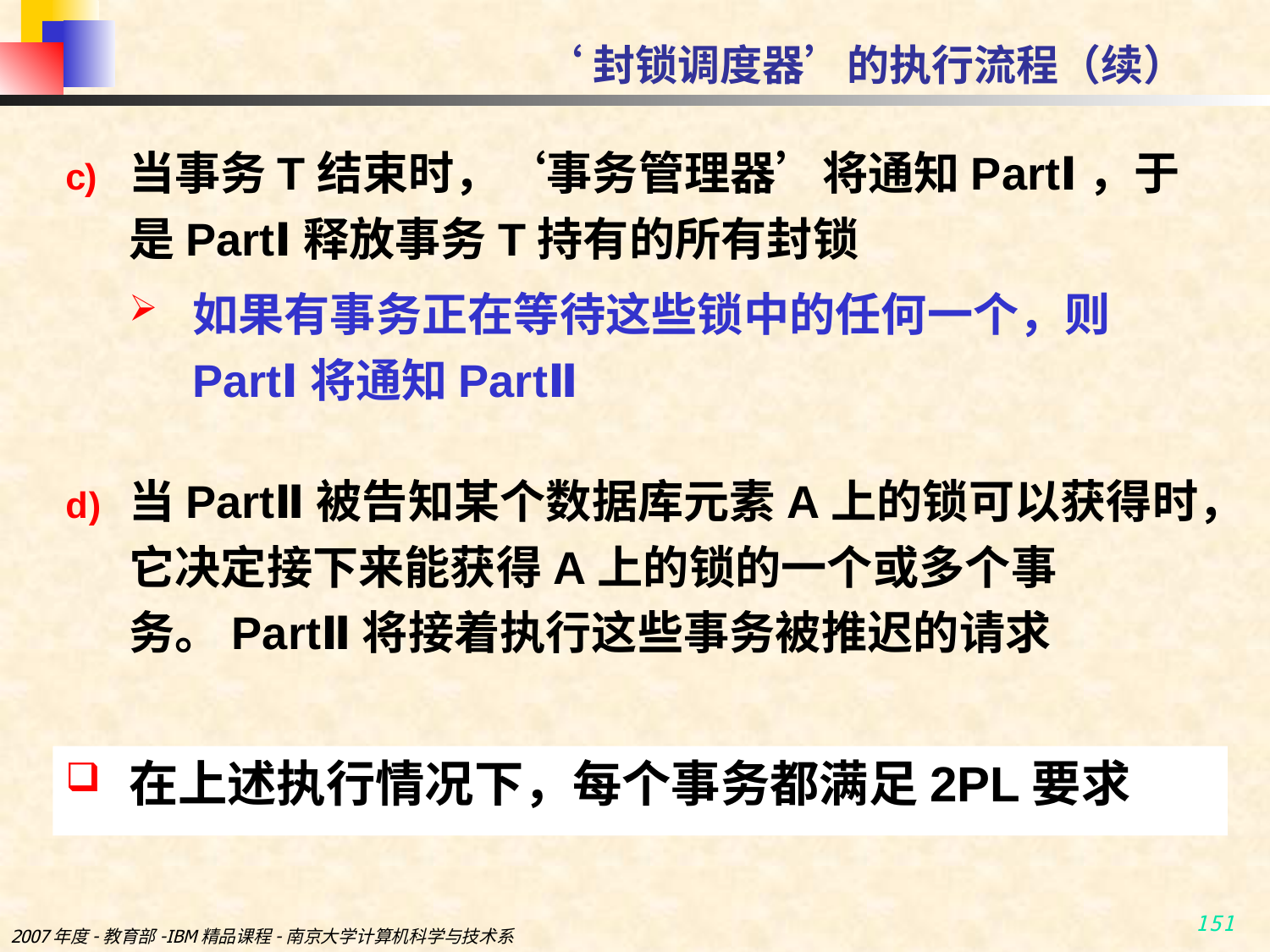

# ‘封锁调度器’的执行流程（续）
当事务T结束时，‘事务管理器’将通知PartⅠ，于是PartⅠ释放事务T持有的所有封锁
如果有事务正在等待这些锁中的任何一个，则PartⅠ将通知PartⅡ
当PartⅡ被告知某个数据库元素A上的锁可以获得时，它决定接下来能获得A上的锁的一个或多个事务。PartⅡ将接着执行这些事务被推迟的请求
在上述执行情况下，每个事务都满足2PL要求
151